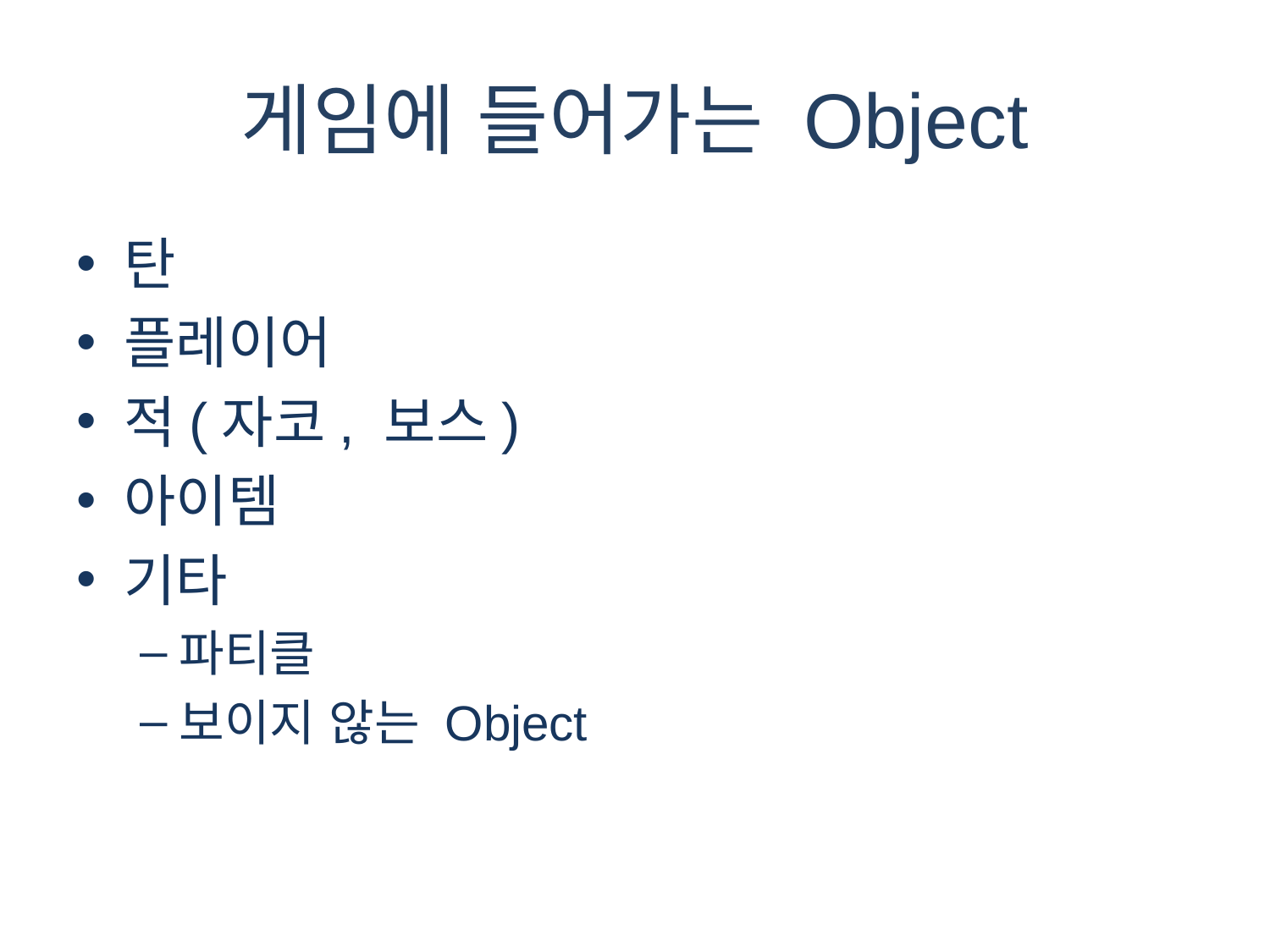

# 게임에 들어가는 Object
탄
플레이어
적(자코, 보스)
아이템
기타
파티클
보이지 않는 Object